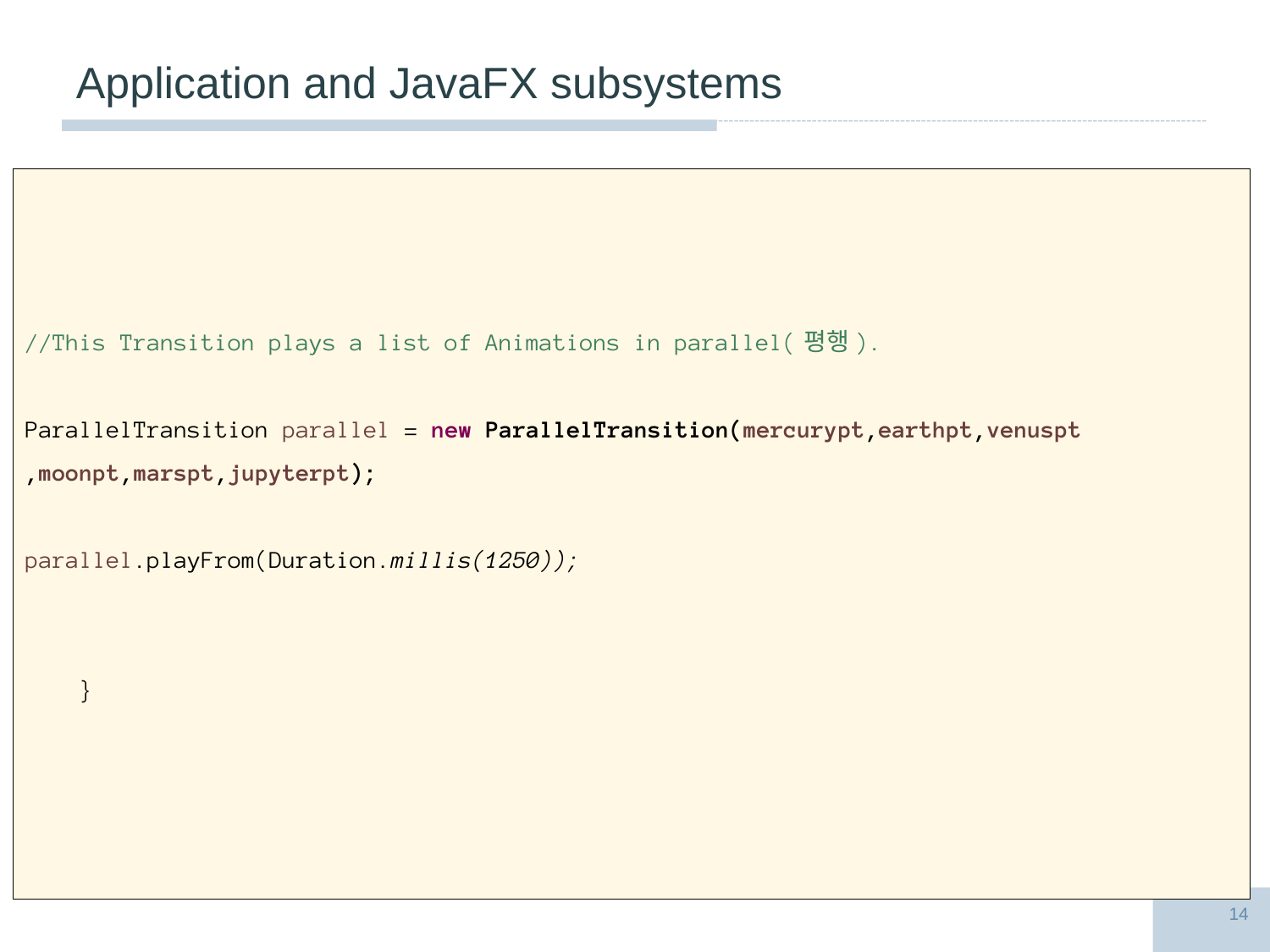

# Application and JavaFX subsystems
//This Transition plays a list of Animations in parallel(평행).

ParallelTransition parallel = new ParallelTransition(mercurypt,earthpt,venuspt
,moonpt,marspt,jupyterpt);

parallel.playFrom(Duration.millis(1250));

    }